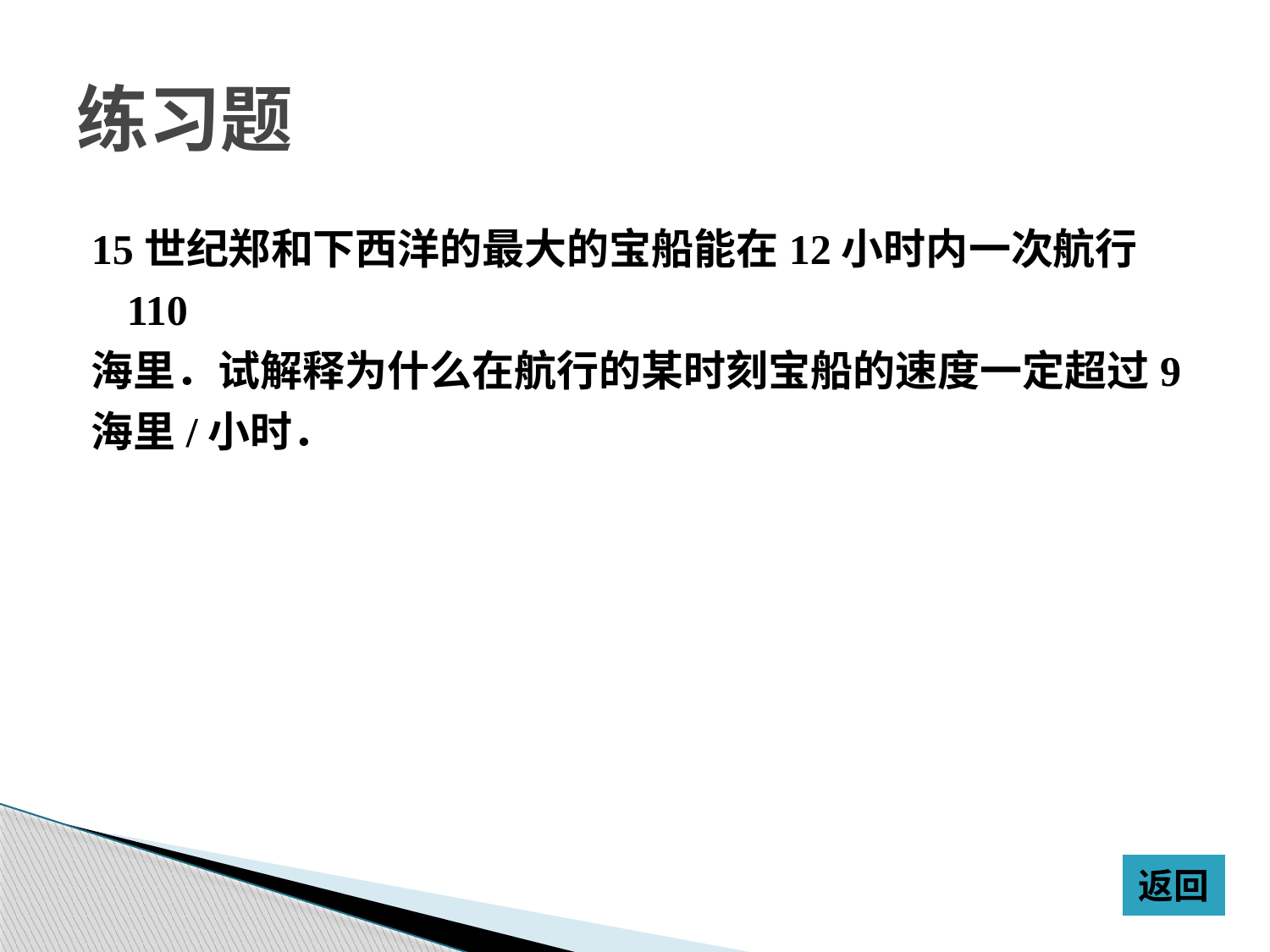

# 练习题
15世纪郑和下西洋的最大的宝船能在12小时内一次航行110
海里．试解释为什么在航行的某时刻宝船的速度一定超过9
海里/小时．
返回